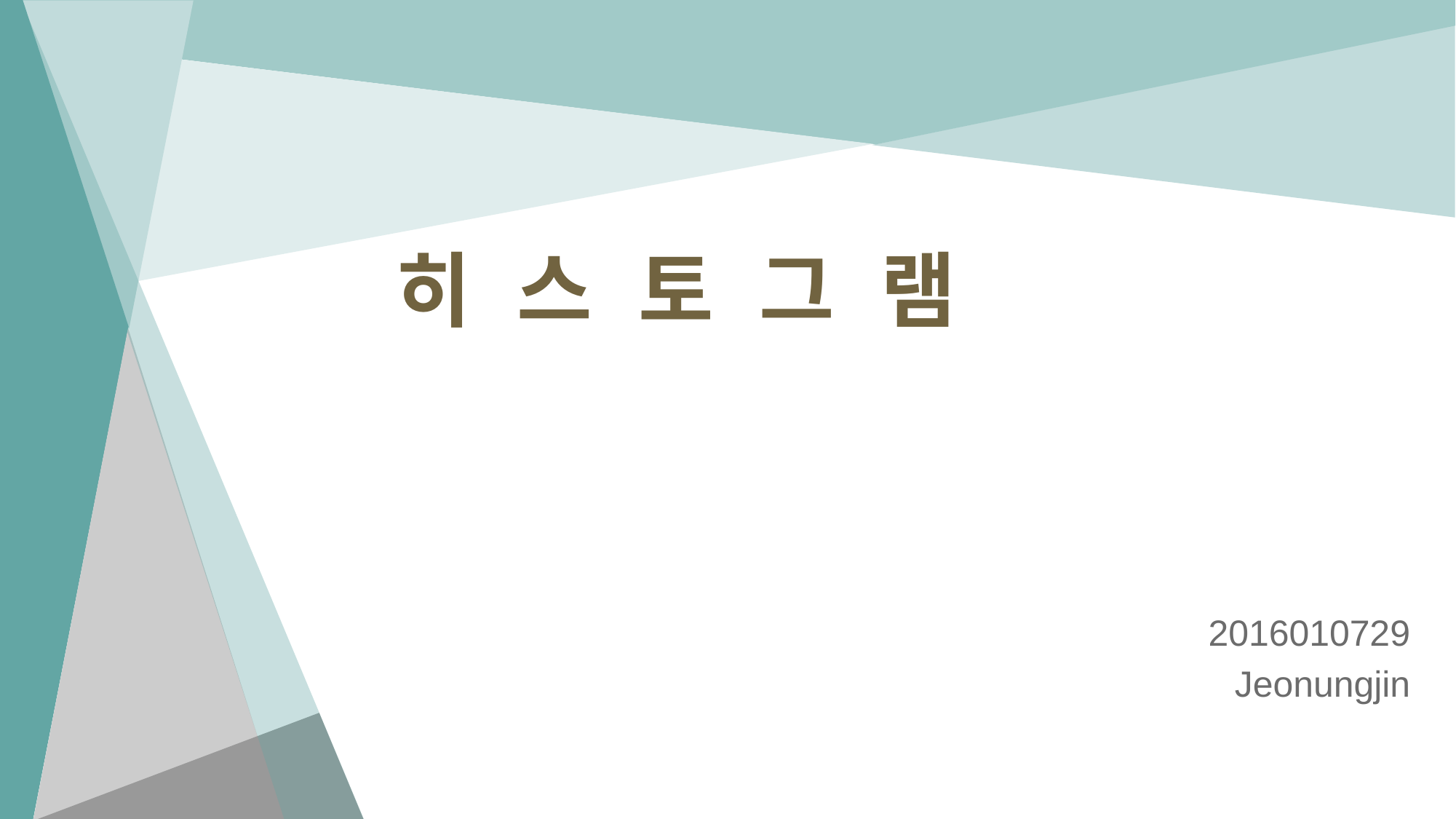

# 히  스  토  그  램
2016010729
 Jeonungjin